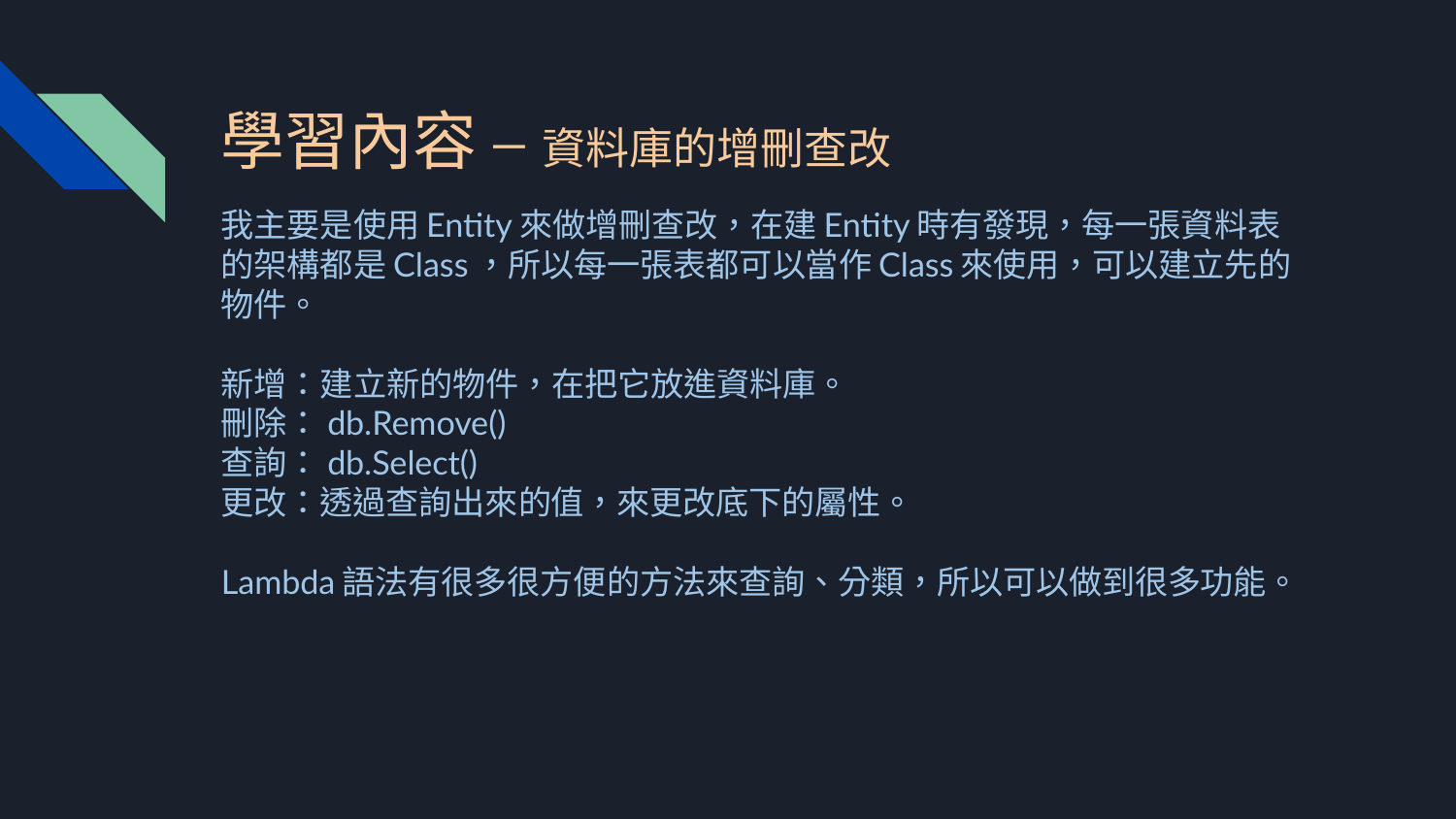

# 學習內容 – 資料庫的增刪查改
我主要是使用Entity來做增刪查改，在建Entity時有發現，每一張資料表的架構都是Class，所以每一張表都可以當作Class來使用，可以建立先的物件。
新增：建立新的物件，在把它放進資料庫。
刪除：db.Remove()
查詢：db.Select()
更改：透過查詢出來的值，來更改底下的屬性。
Lambda語法有很多很方便的方法來查詢、分類，所以可以做到很多功能。